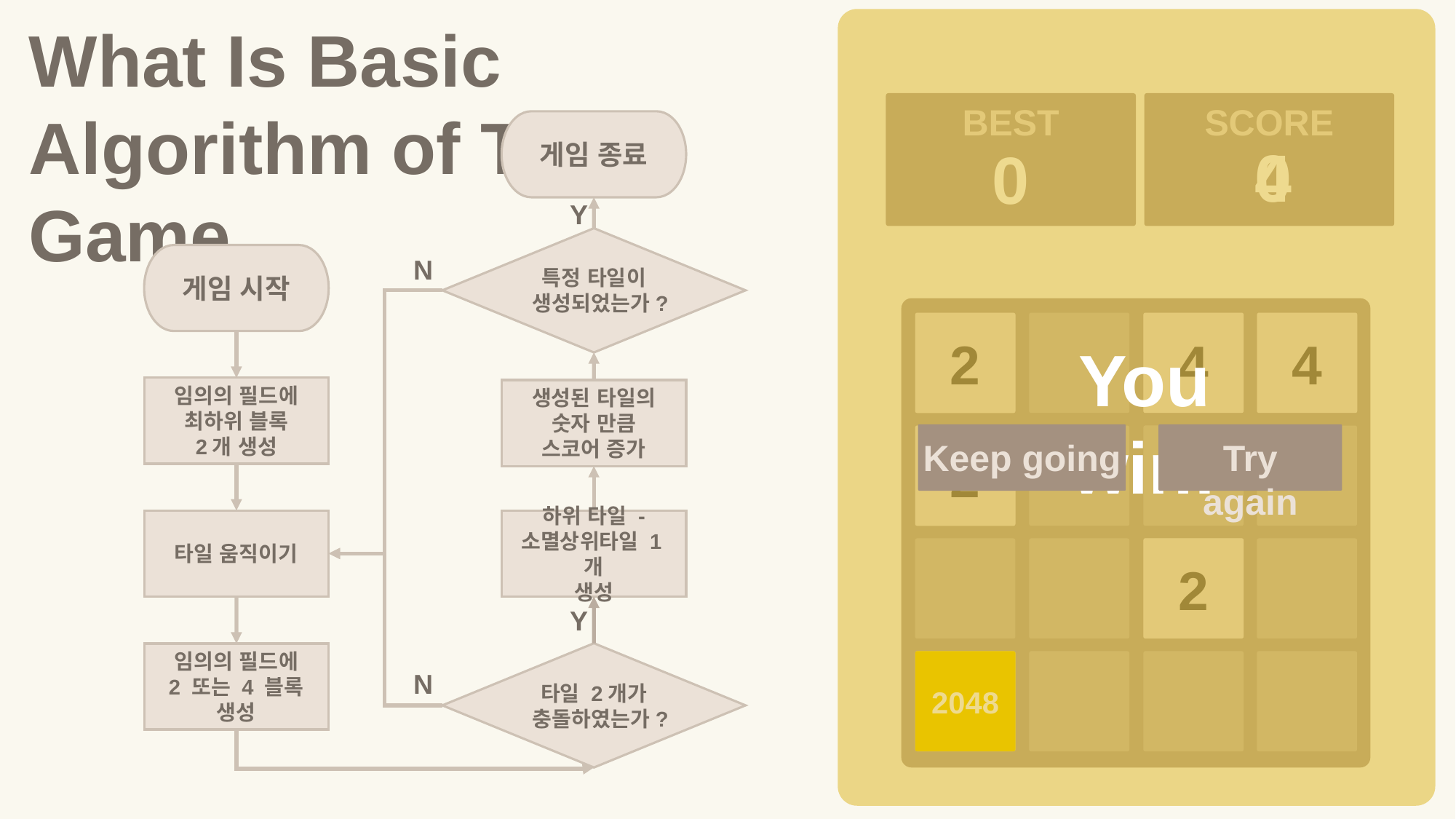

What Is Basic Algorithm of The Game

BEST

0

SCORE

게임 종료
Y
4
0
특정 타일이 생성되었는가?
게임 시작
N
4
4
2
You win!

Keep going

Try again
임의의 필드에 최하위 블록
2개 생성
생성된 타일의 숫자 만큼
스코어 증가
2
타일 움직이기
하위 타일 - 소멸상위타일 1개
생성
Y
2
N
임의의 필드에
2 또는 4 블록
생성
타일 2개가 충돌하였는가?
2
2048